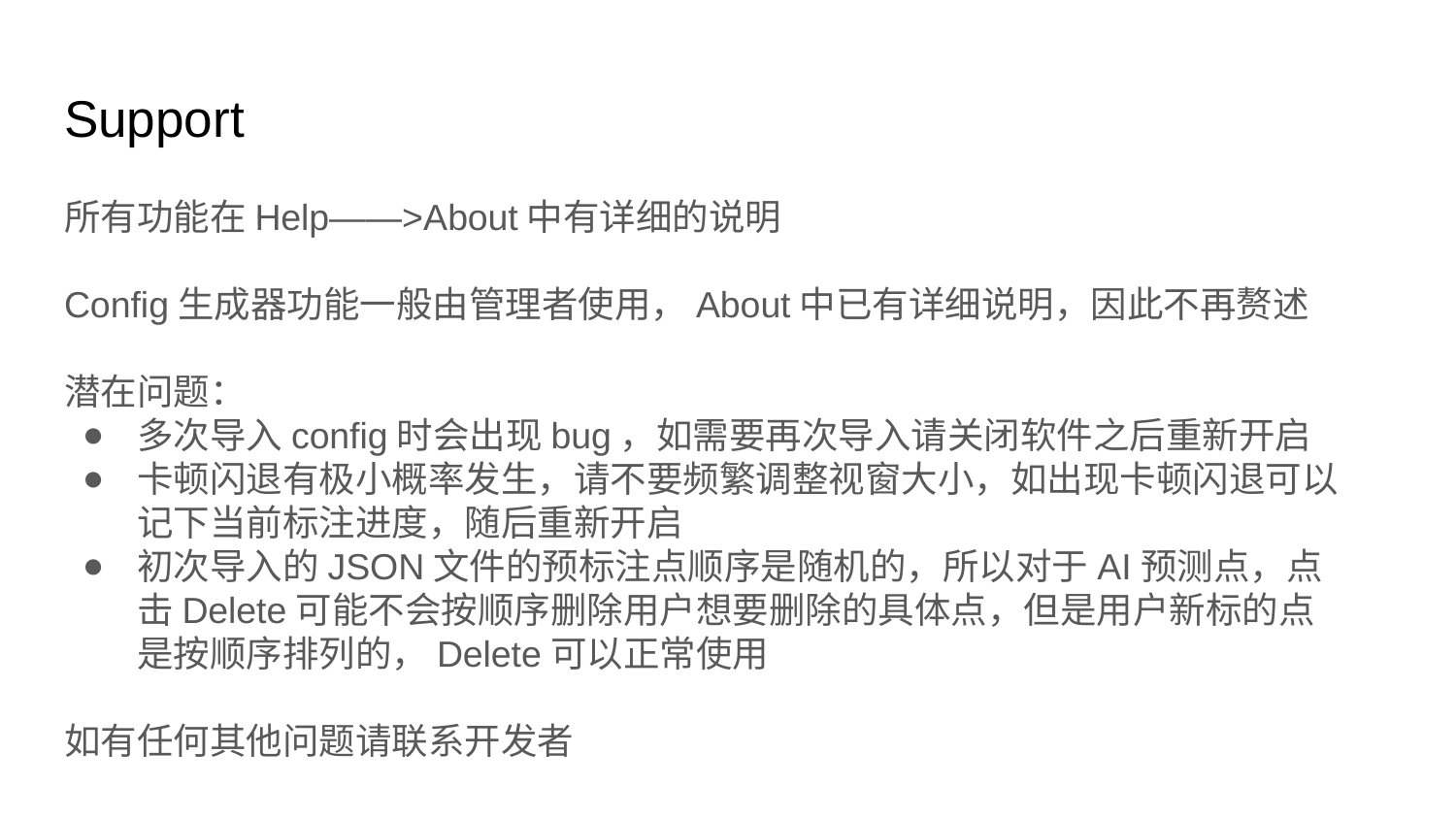

# Support
所有功能在Help——>About中有详细的说明

Config生成器功能一般由管理者使用，About中已有详细说明，因此不再赘述

潜在问题：
多次导入config时会出现bug，如需要再次导入请关闭软件之后重新开启
卡顿闪退有极小概率发生，请不要频繁调整视窗大小，如出现卡顿闪退可以记下当前标注进度，随后重新开启
初次导入的JSON文件的预标注点顺序是随机的，所以对于AI预测点，点击Delete可能不会按顺序删除用户想要删除的具体点，但是用户新标的点是按顺序排列的，Delete可以正常使用

如有任何其他问题请联系开发者